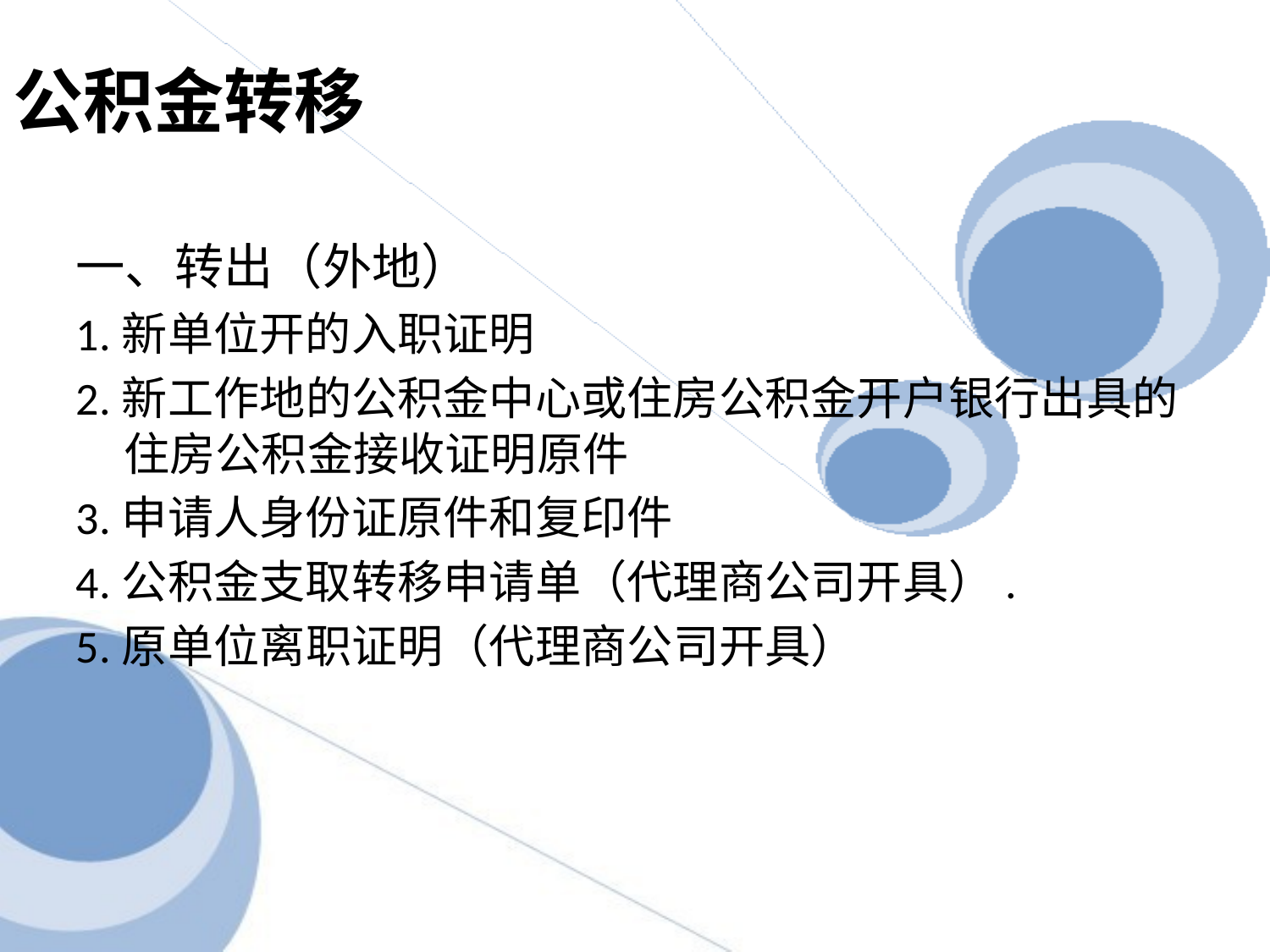

# 公积金转移
一、转出（外地）
1.新单位开的入职证明
2.新工作地的公积金中心或住房公积金开户银行出具的住房公积金接收证明原件
3.申请人身份证原件和复印件
4.公积金支取转移申请单（代理商公司开具）.
5.原单位离职证明（代理商公司开具）